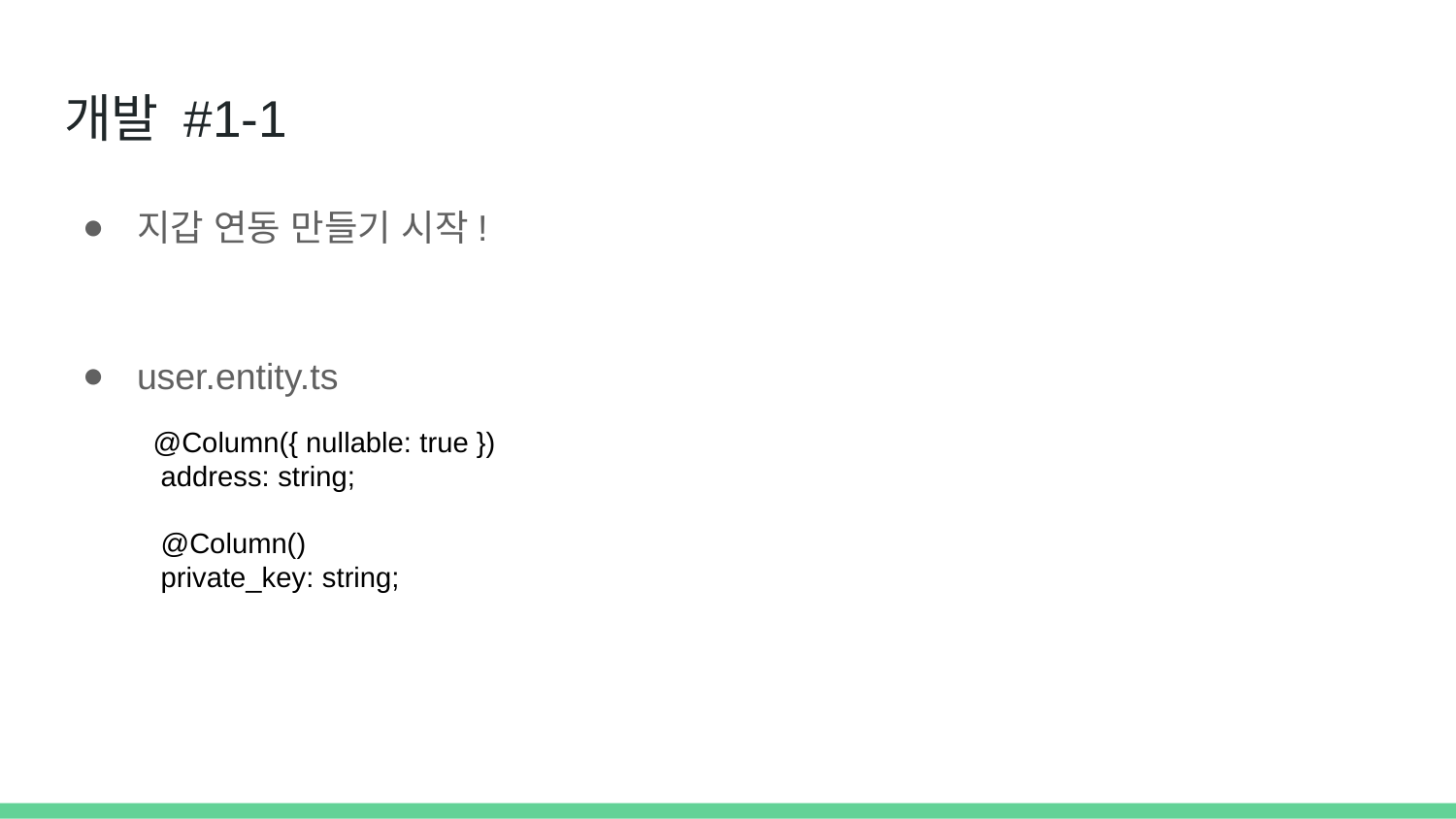

# 개발 #1-1
지갑 연동 만들기 시작!

user.entity.ts
 @Column({ nullable: true })
  address: string;

  @Column()
  private_key: string;